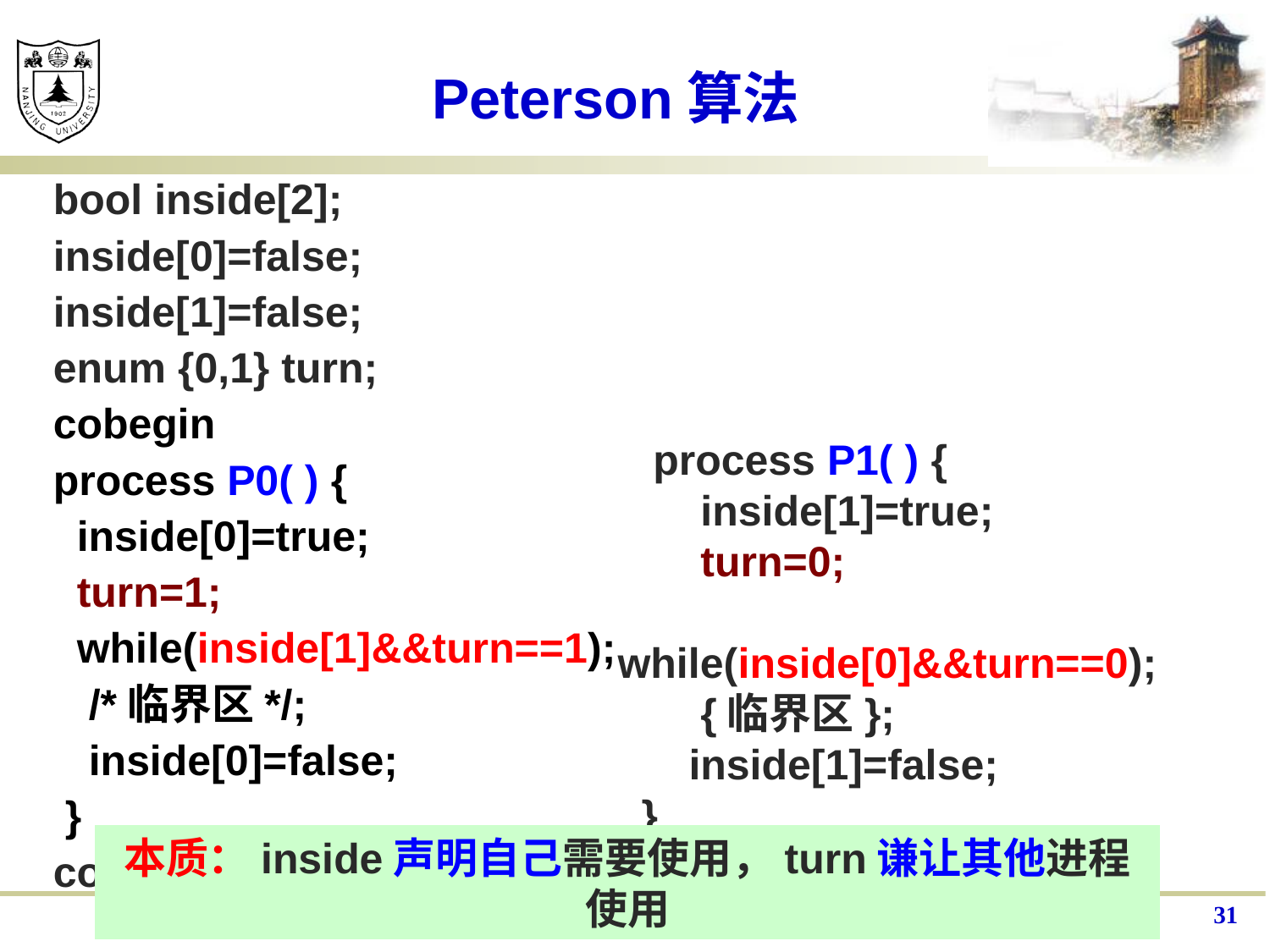

# Peterson算法
bool inside[2];
inside[0]=false;
inside[1]=false;
enum {0,1} turn;
cobegin
process P0( ) {
  inside[0]=true;
  turn=1;
  while(inside[1]&&turn==1);
   /*临界区*/;
   inside[0]=false;
 }
coend

   process P1( ) {
       inside[1]=true;
       turn=0;
       while(inside[0]&&turn==0);
       {临界区};
      inside[1]=false;
  }

本质：inside声明自己需要使用，turn谦让其他进程使用
31